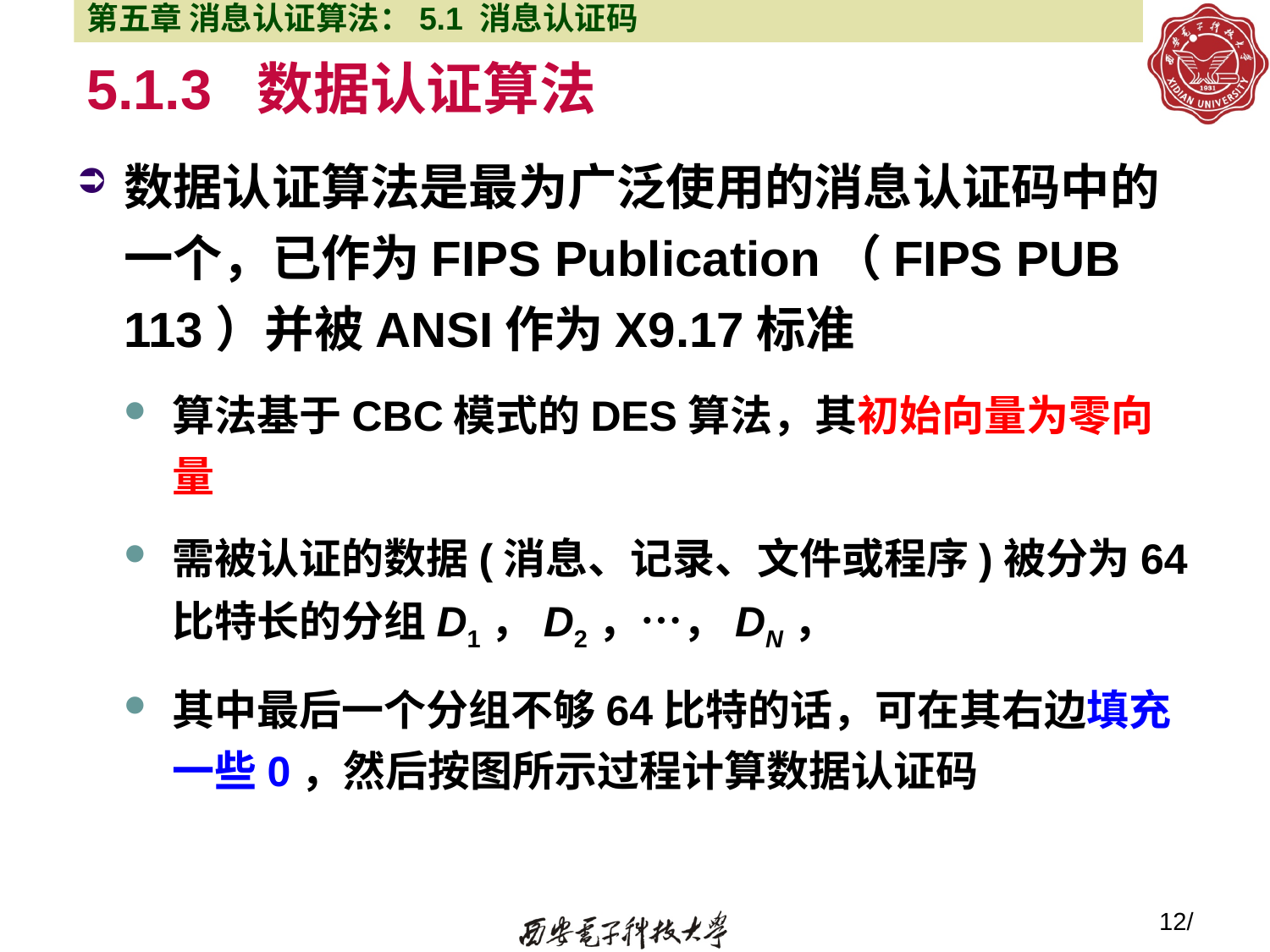

第五章 消息认证算法：5.1 消息认证码
# 5.1.3  数据认证算法
数据认证算法是最为广泛使用的消息认证码中的一个，已作为FIPS Publication（FIPS PUB 113）并被ANSI作为X9.17标准
算法基于CBC模式的DES算法，其初始向量为零向量
需被认证的数据(消息、记录、文件或程序)被分为64比特长的分组D1，D2，…，DN，
其中最后一个分组不够64比特的话，可在其右边填充一些0，然后按图所示过程计算数据认证码
12/